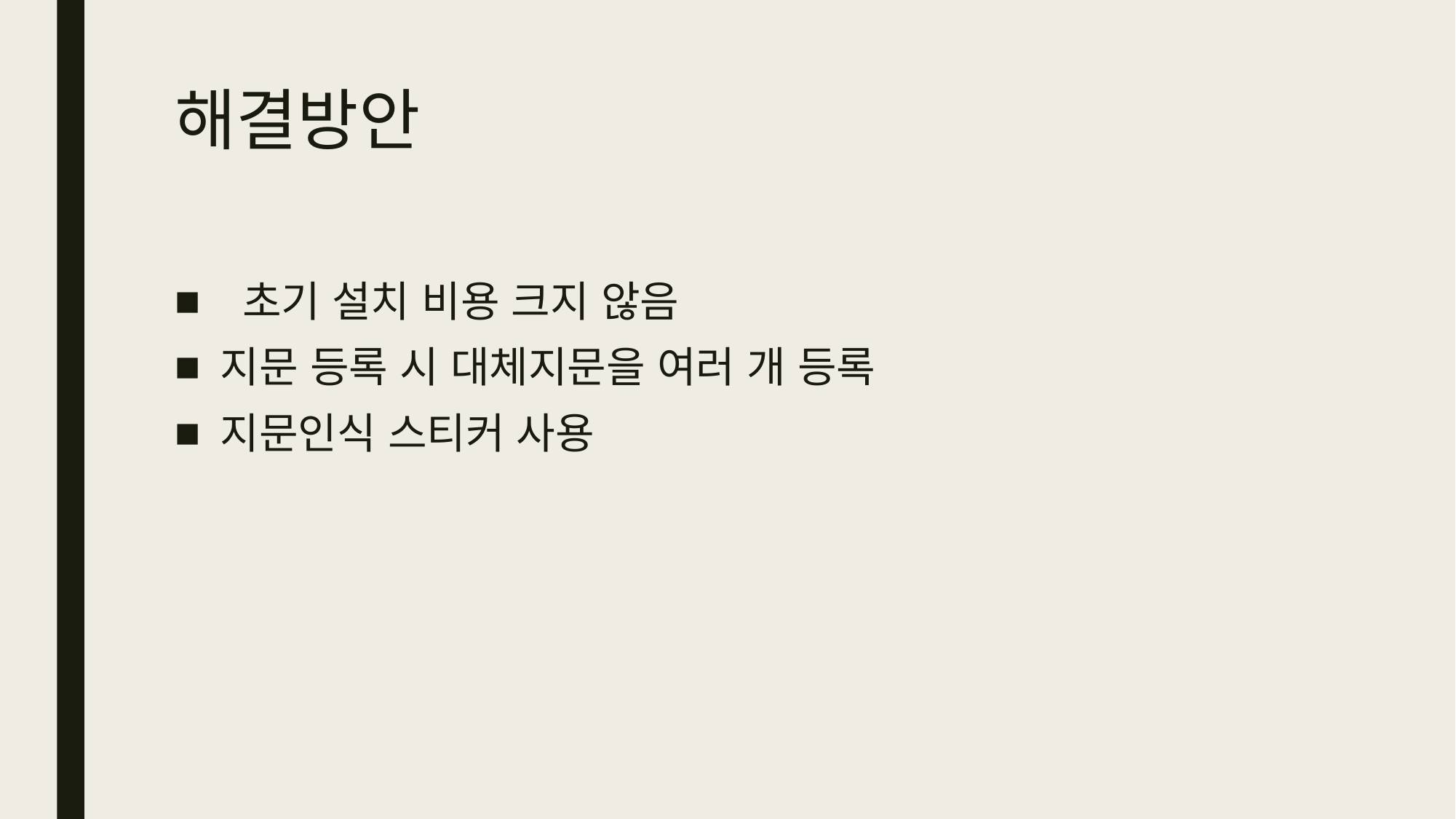

# 해결방안
 초기 설치 비용 크지 않음
지문 등록 시 대체지문을 여러 개 등록
지문인식 스티커 사용